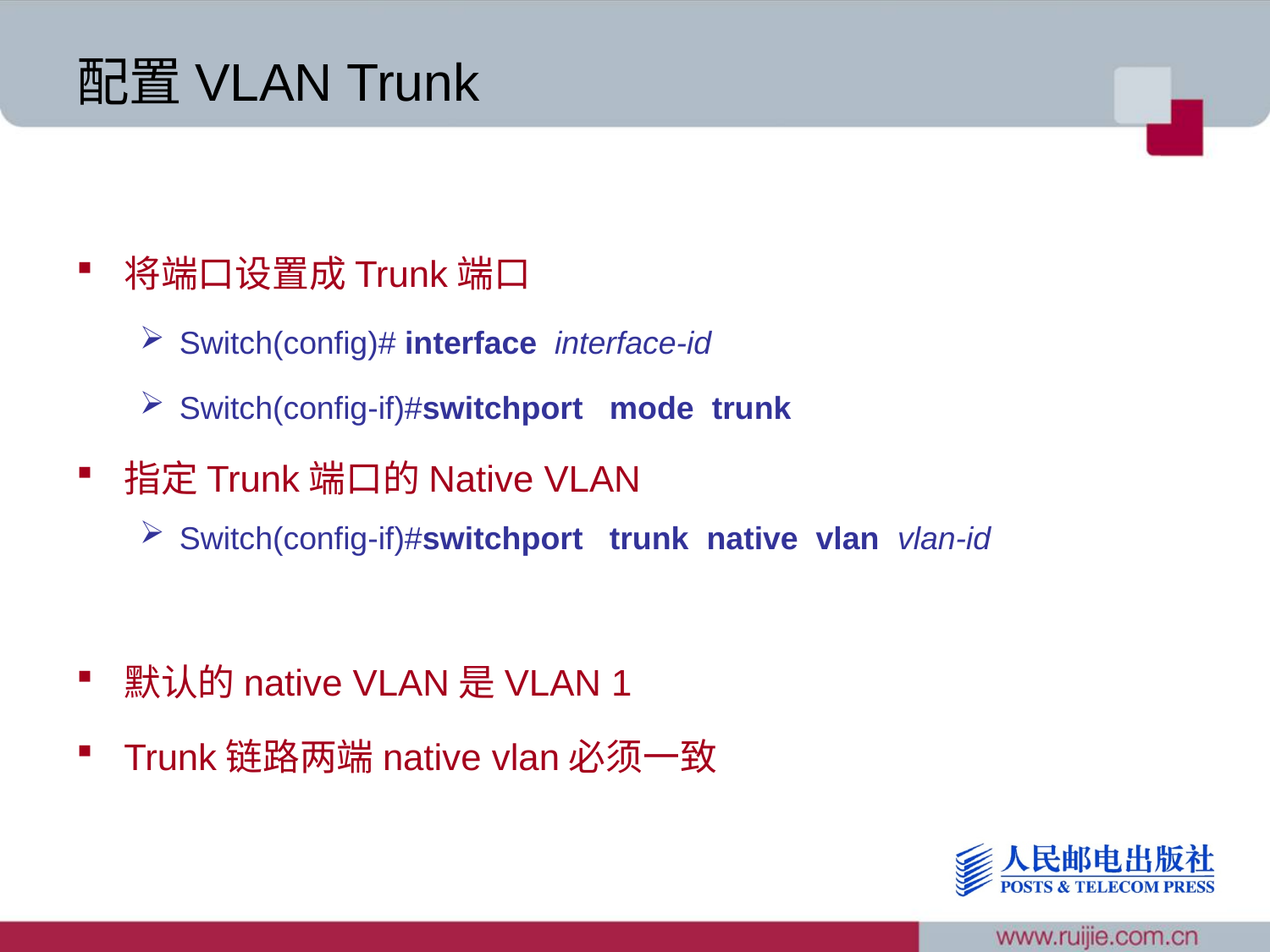

# 配置VLAN Trunk
将端口设置成Trunk端口
Switch(config)# interface  interface-id
Switch(config-if)#switchport   mode  trunk
指定Trunk端口的Native VLAN
Switch(config-if)#switchport   trunk  native  vlan  vlan-id

默认的native VLAN是VLAN 1
Trunk链路两端native vlan必须一致